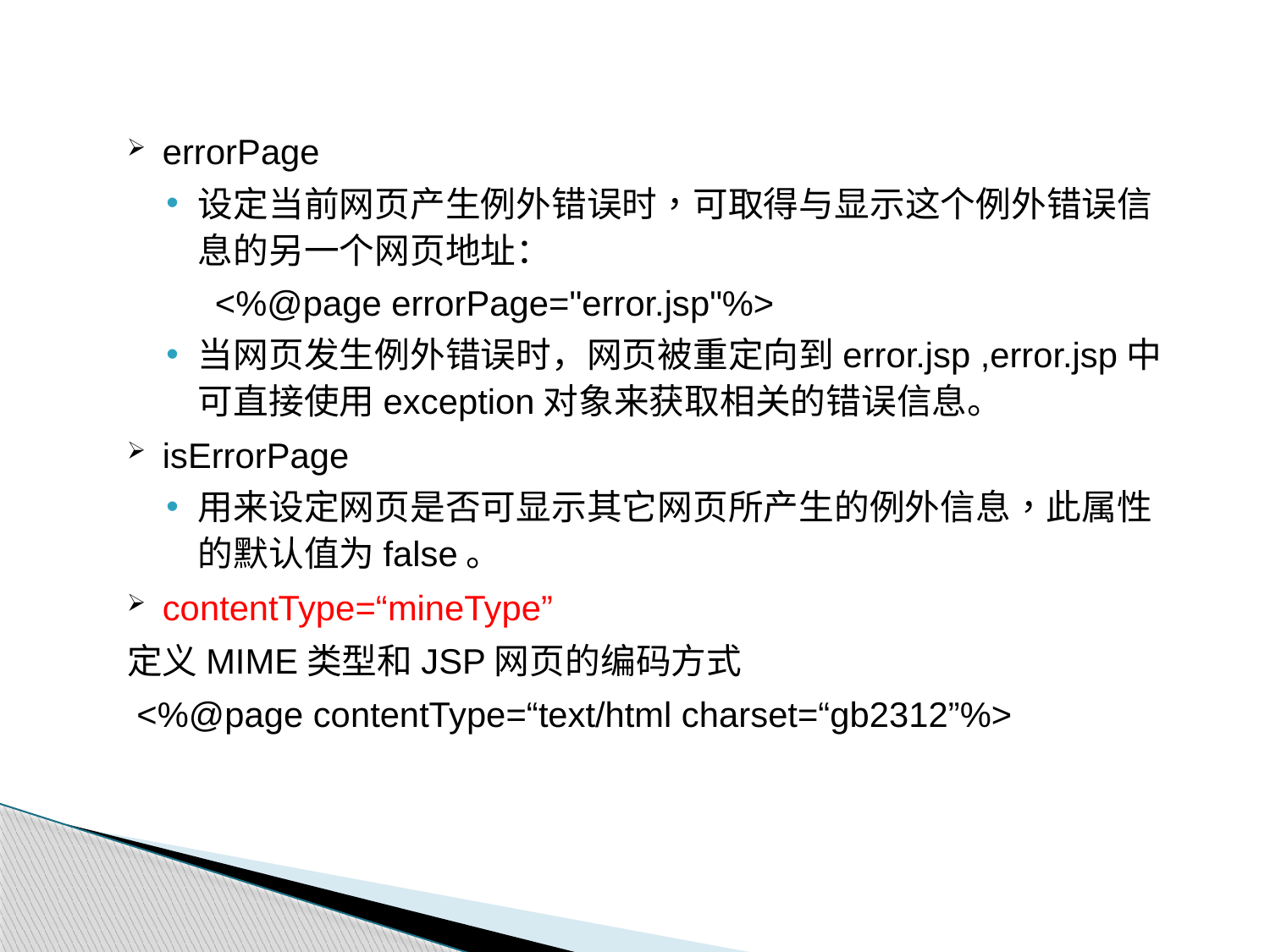

errorPage
设定当前网页产生例外错误时，可取得与显示这个例外错误信息的另一个网页地址：
     <%@page errorPage="error.jsp"%>
当网页发生例外错误时，网页被重定向到error.jsp ,error.jsp中可直接使用exception对象来获取相关的错误信息。
isErrorPage
用来设定网页是否可显示其它网页所产生的例外信息，此属性的默认值为false。
contentType=“mineType”
定义MIME类型和JSP网页的编码方式
 <%@page contentType=“text/html charset=“gb2312”%>